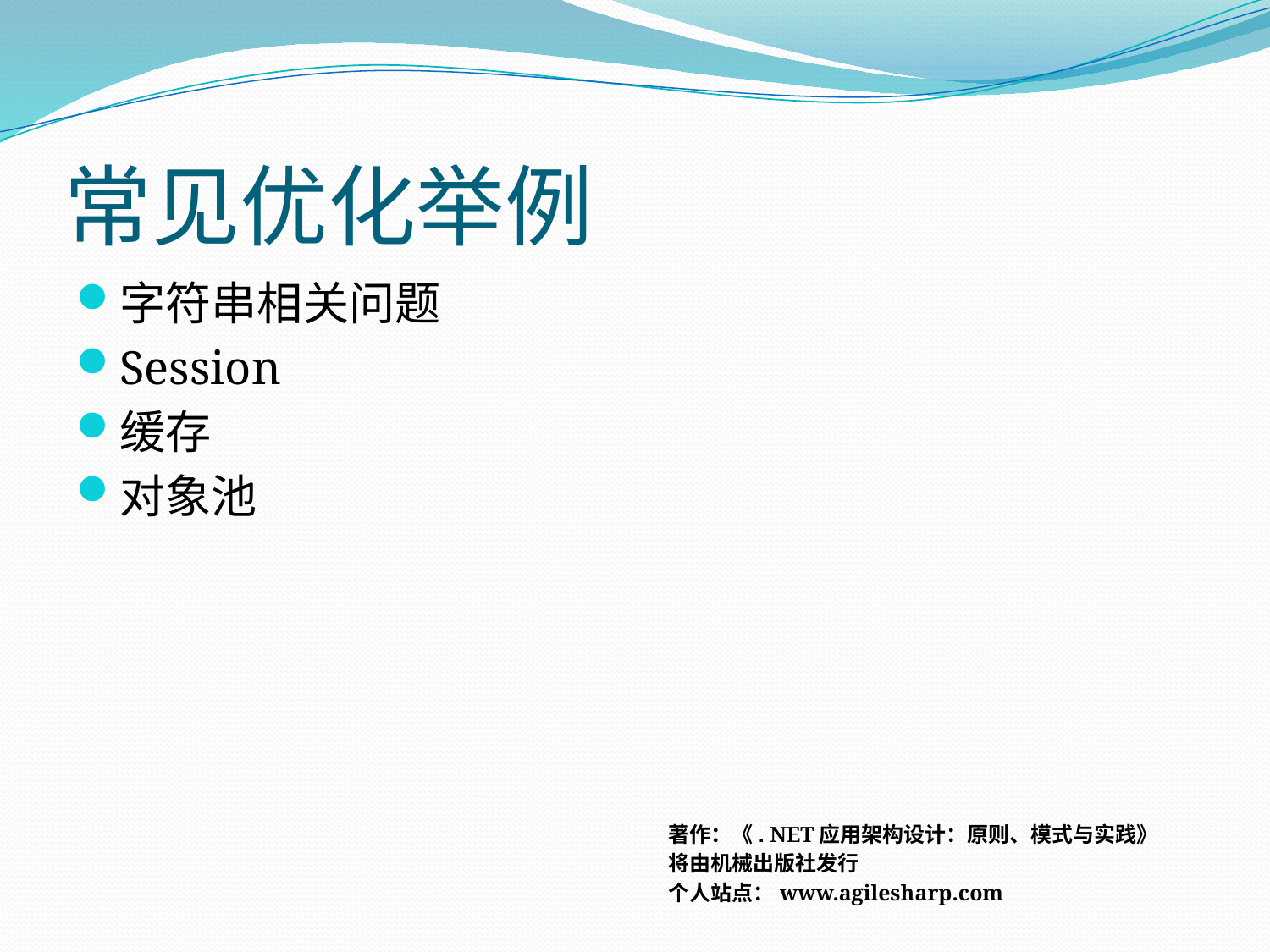

# 常见优化举例
字符串相关问题
Session
缓存
对象池
著作：《. NET应用架构设计：原则、模式与实践》
将由机械出版社发行
个人站点：www.agilesharp.com